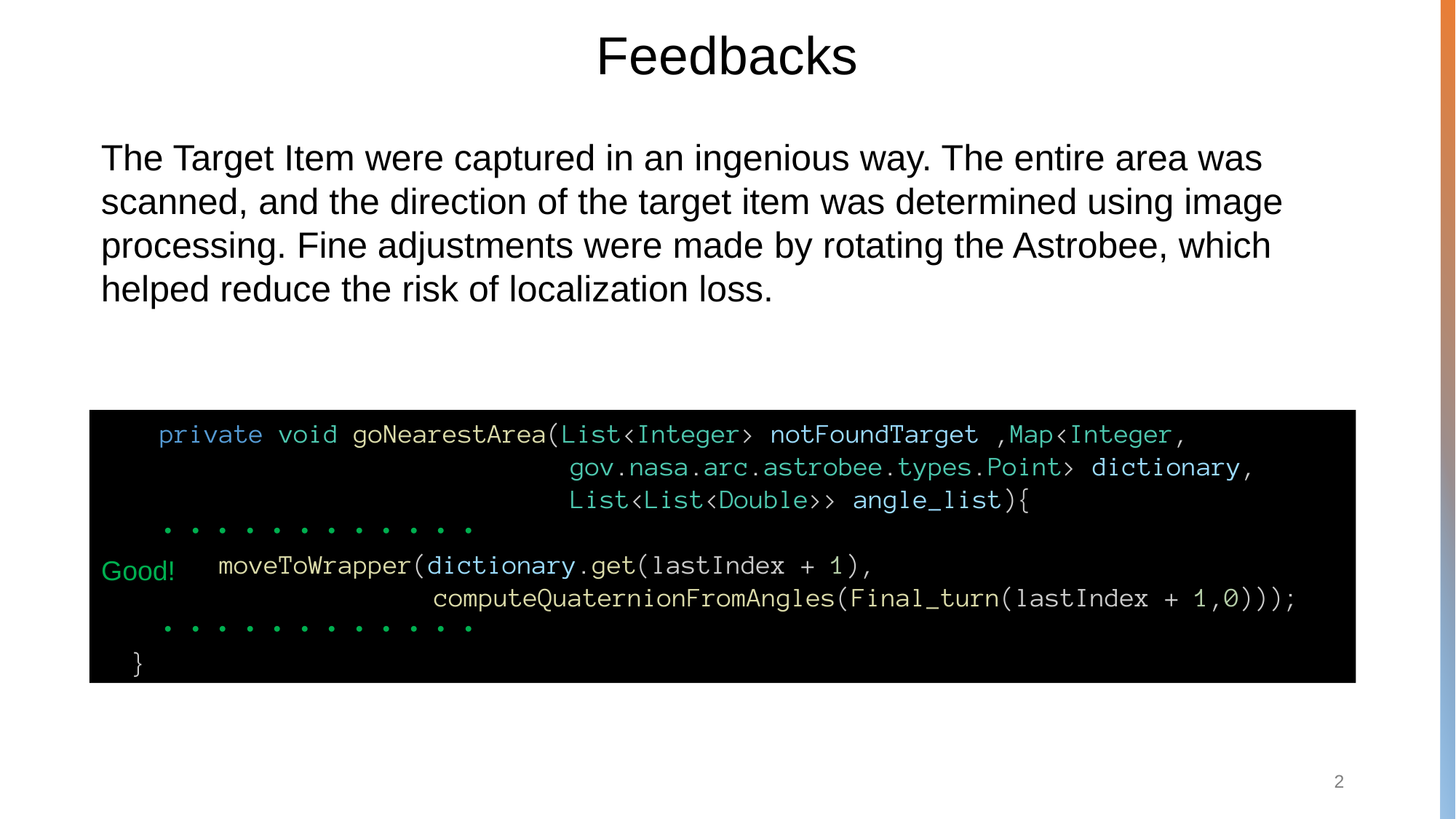

# Feedbacks
The Target Item were captured in an ingenious way. The entire area was scanned, and the direction of the target item was determined using image processing. Fine adjustments were made by rotating the Astrobee, which helped reduce the risk of localization loss.
    private void goNearestArea(List<Integer> notFoundTarget ,Map<Integer,
　　　　　　　　　　　　　　　　　gov.nasa.arc.astrobee.types.Point> dictionary,
　　　　　　　　　　　　　　　　　List<List<Double>> angle_list){
　　・・・・・・・・・・・・
        moveToWrapper(dictionary.get(lastIndex + 1),
　　　　　　　　　　　　computeQuaternionFromAngles(Final_turn(lastIndex + 1,0)));
　　・・・・・・・・・・・・
    }
Good!
2